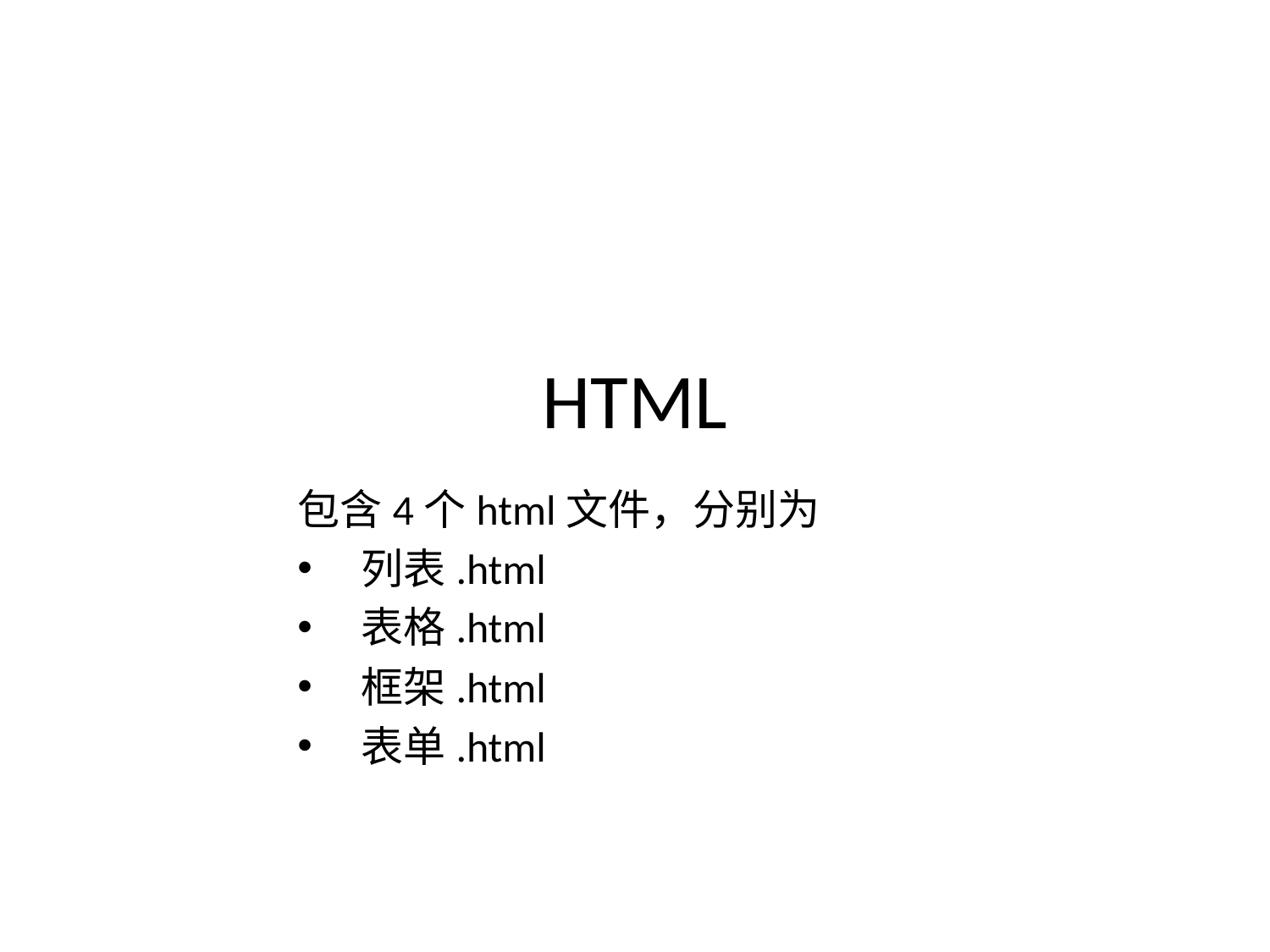

# HTML
包含4个html文件，分别为
列表.html
表格.html
框架.html
表单.html